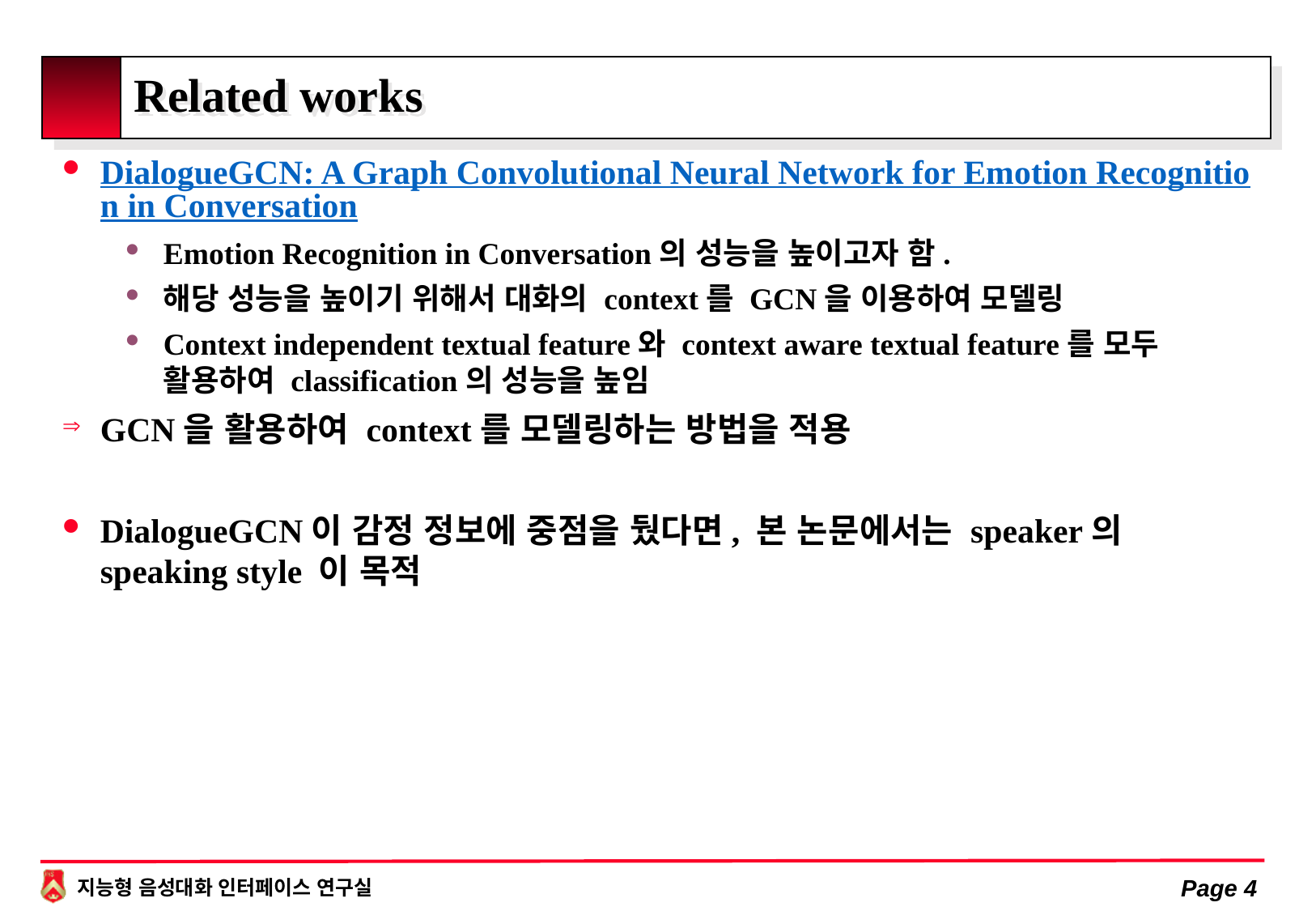

# Related works
DialogueGCN: A Graph Convolutional Neural Network for Emotion Recognition in Conversation
Emotion Recognition in Conversation의 성능을 높이고자 함.
해당 성능을 높이기 위해서 대화의 context를 GCN을 이용하여 모델링
Context independent textual feature와 context aware textual feature를 모두 활용하여 classification의 성능을 높임
GCN을 활용하여 context를 모델링하는 방법을 적용

DialogueGCN이 감정 정보에 중점을 뒀다면, 본 논문에서는 speaker의 speaking style 이 목적

Page 4